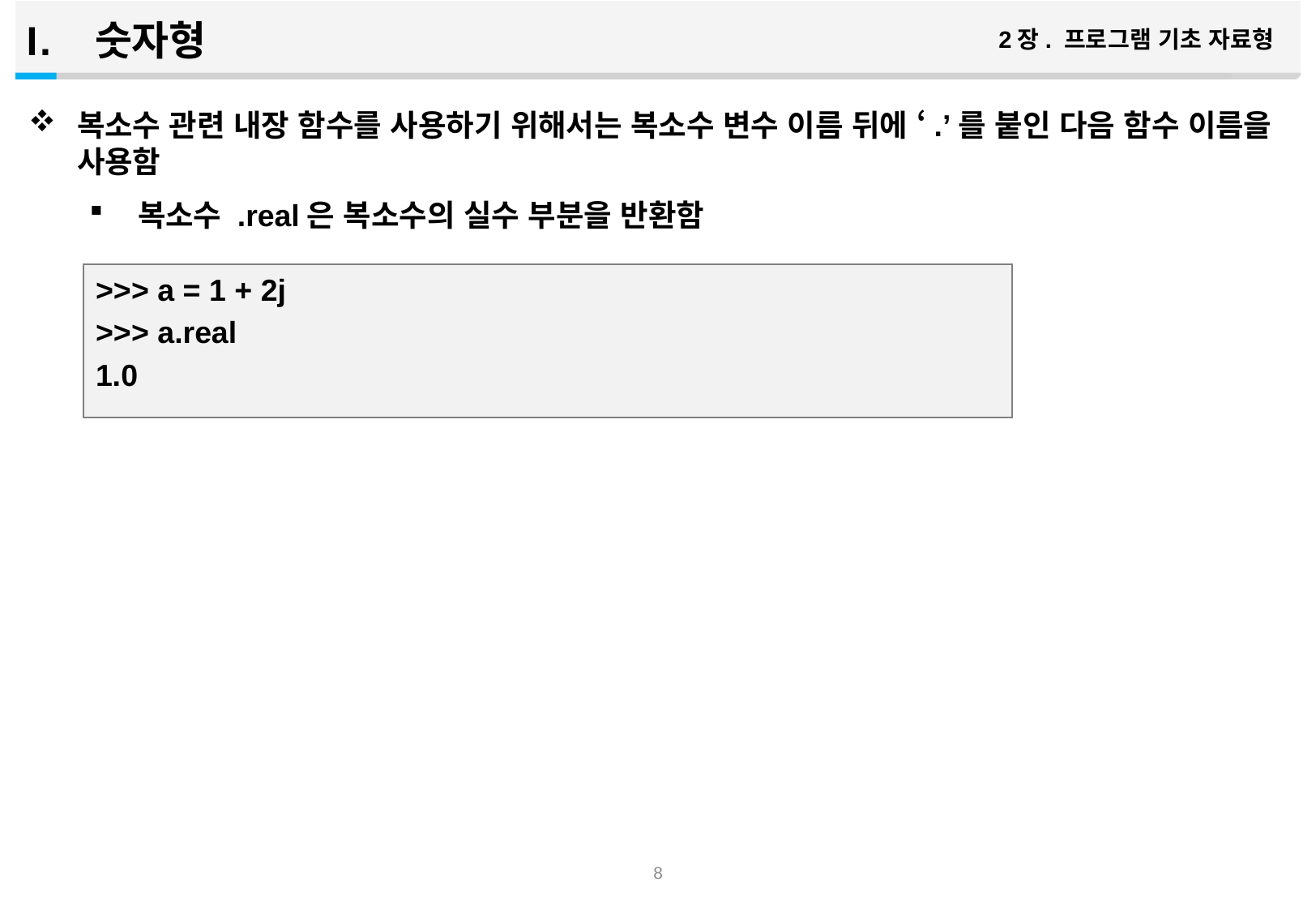

숫자형
2장. 프로그램 기초 자료형
복소수 관련 내장 함수를 사용하기 위해서는 복소수 변수 이름 뒤에 ‘.’를 붙인 다음 함수 이름을 사용함
복소수 .real은 복소수의 실수 부분을 반환함
>>> a = 1 + 2j
>>> a.real
1.0

8